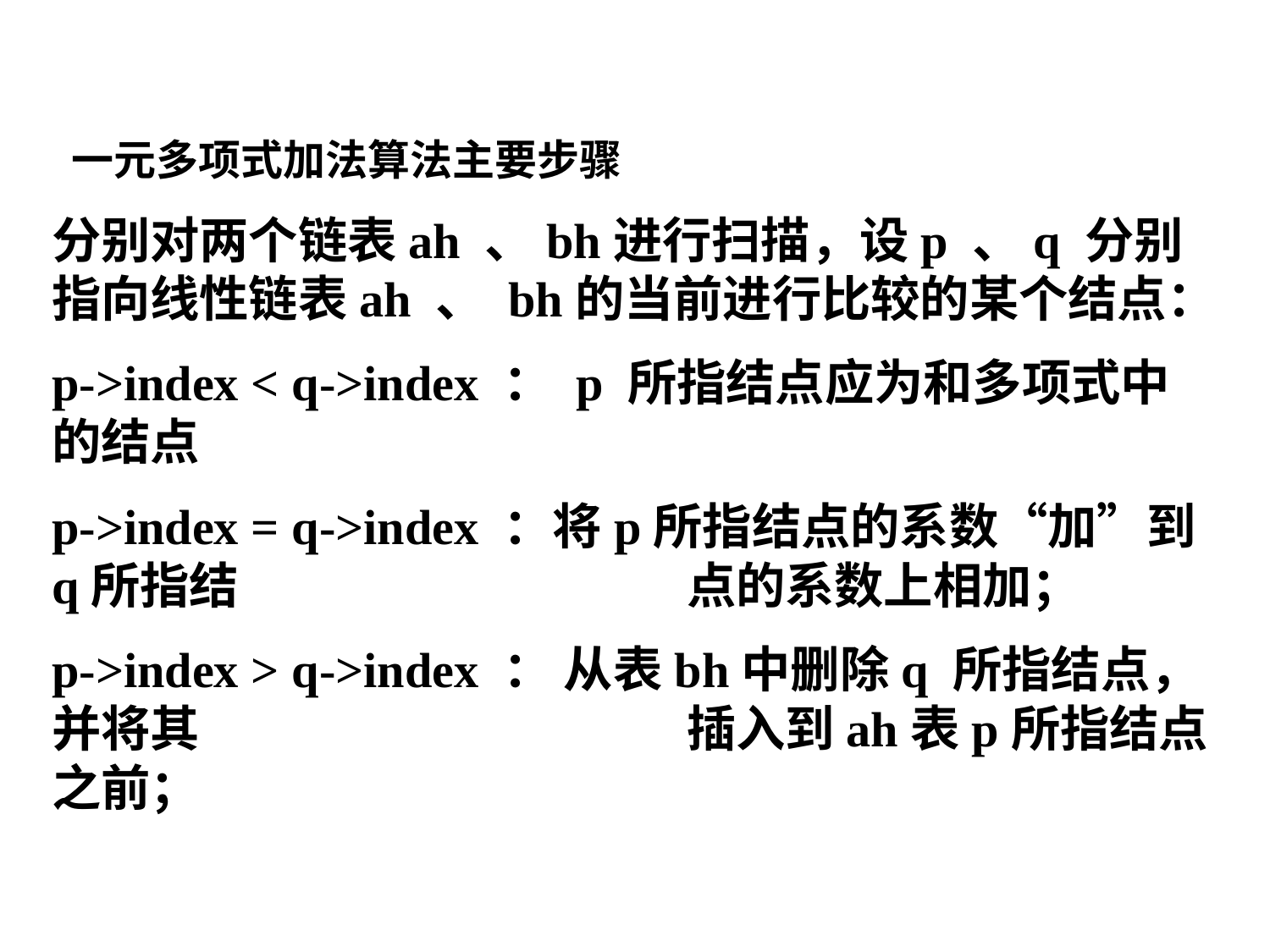

一元多项式加法算法主要步骤
分别对两个链表ah 、bh进行扫描，设p 、q 分别指向线性链表ah 、 bh的当前进行比较的某个结点：
p->index < q->index ： p 所指结点应为和多项式中的结点
p->index = q->index ：将p所指结点的系数“加”到q所指结				点的系数上相加；
p->index > q->index ： 从表bh中删除q 所指结点，并将其				插入到ah表p所指结点之前；